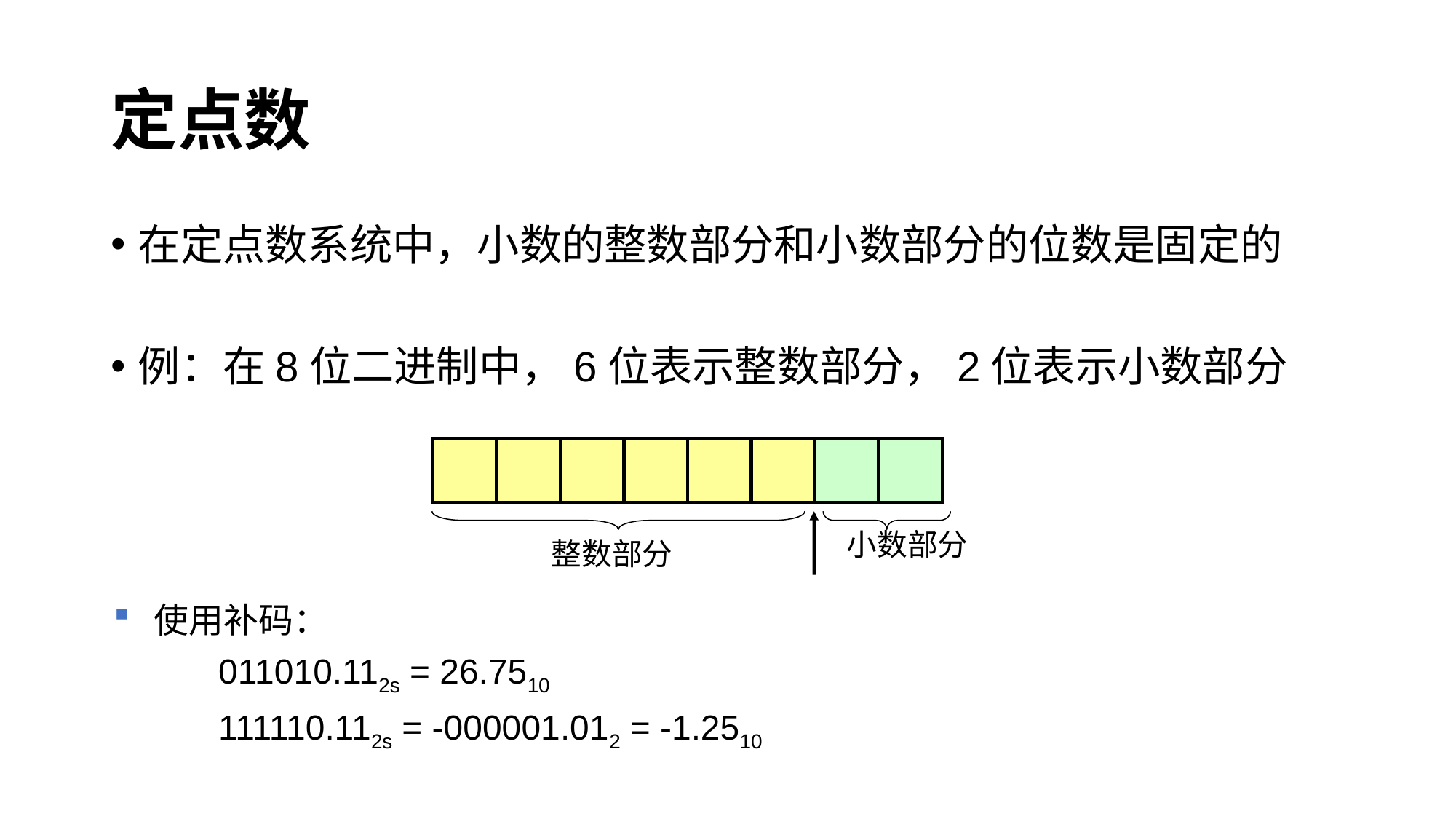

# 定点数
在定点数系统中，小数的整数部分和小数部分的位数是固定的

例：在8位二进制中，6位表示整数部分，2位表示小数部分

小数部分
整数部分
使用补码：
	011010.112s = 26.7510
	111110.112s = -000001.012 = -1.2510